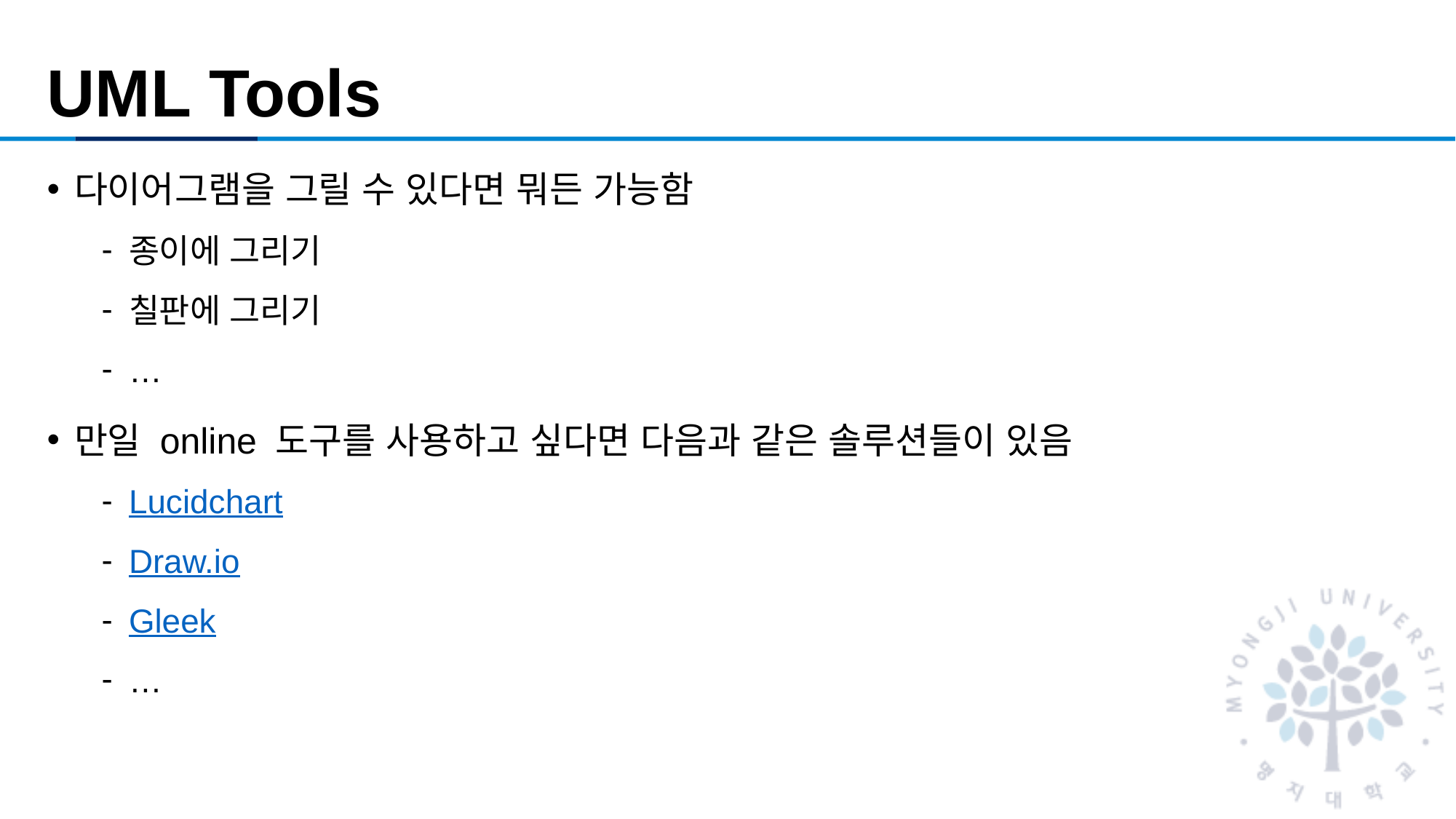

# UML Tools
다이어그램을 그릴 수 있다면 뭐든 가능함
종이에 그리기
칠판에 그리기
…
만일 online 도구를 사용하고 싶다면 다음과 같은 솔루션들이 있음
Lucidchart
Draw.io
Gleek
…